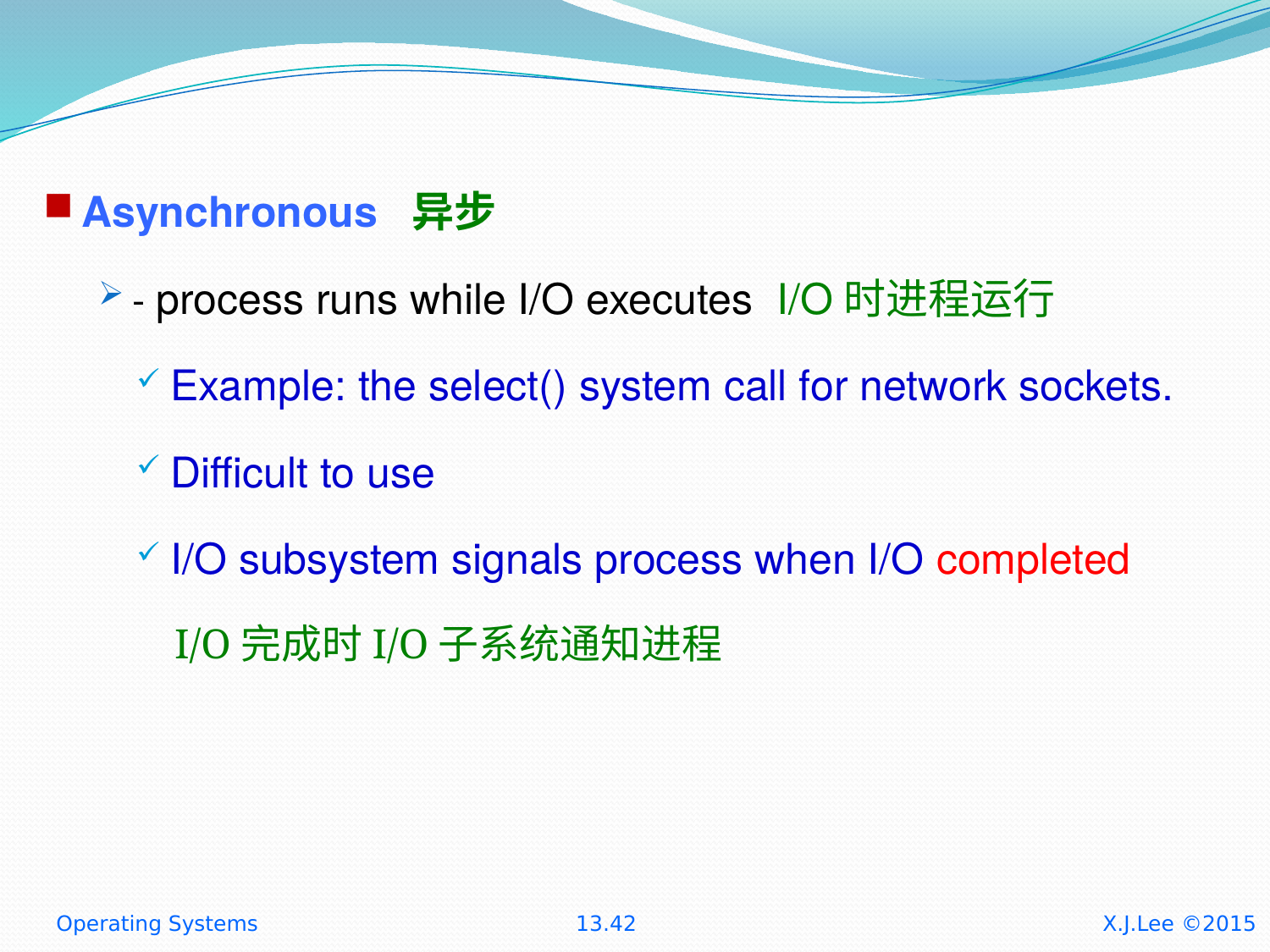

Asynchronous  异步
- process runs while I/O executes  I/O时进程运行
Example: the select() system call for network sockets.
Difficult to use
I/O subsystem signals process when I/O completed
I/O完成时I/O子系统通知进程
Operating Systems
13.42
X.J.Lee ©2015